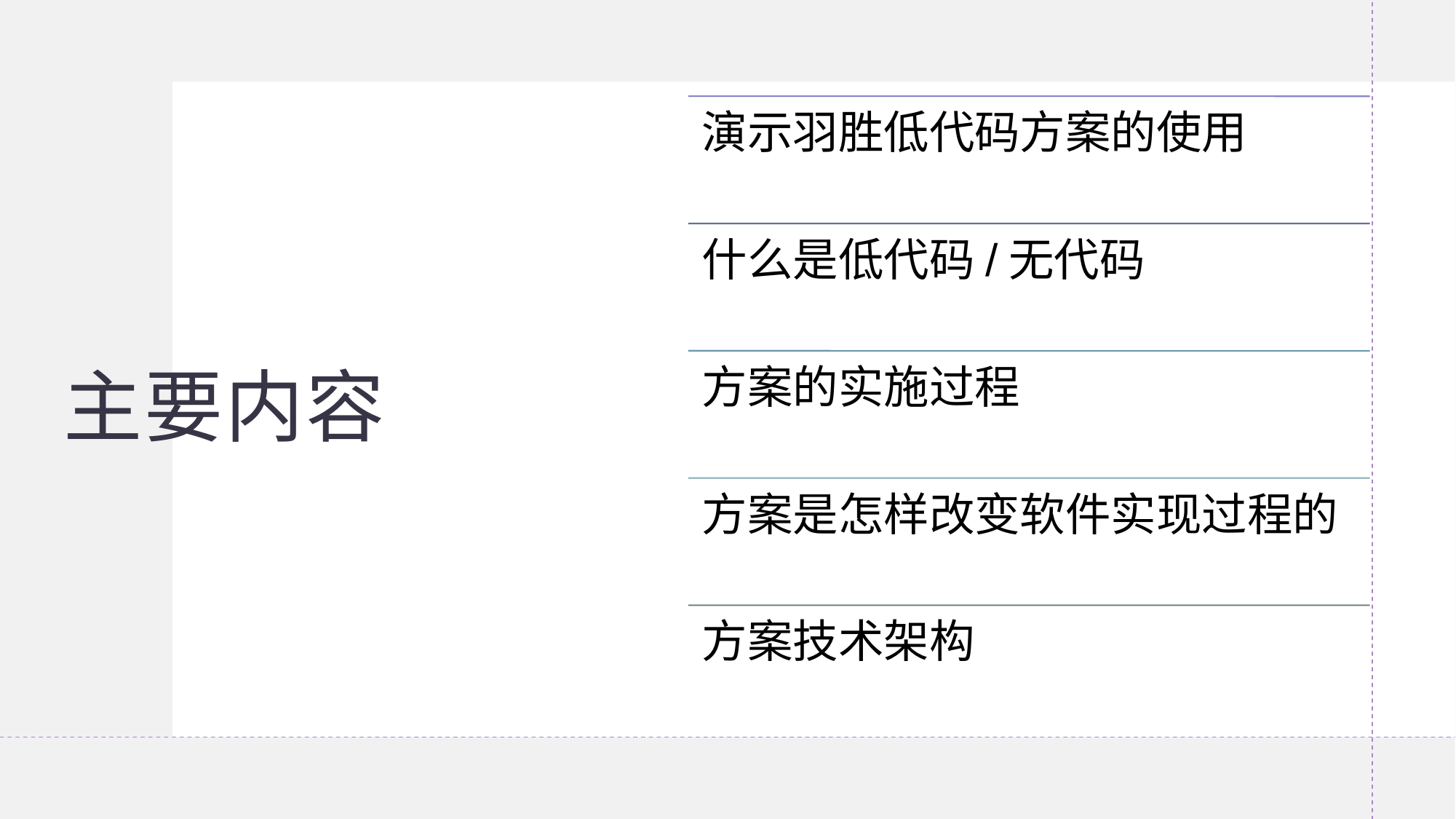

演示羽胜低代码方案的使用
什么是低代码/无代码
方案的实施过程
方案是怎样改变软件实现过程的
方案技术架构
# 主要内容